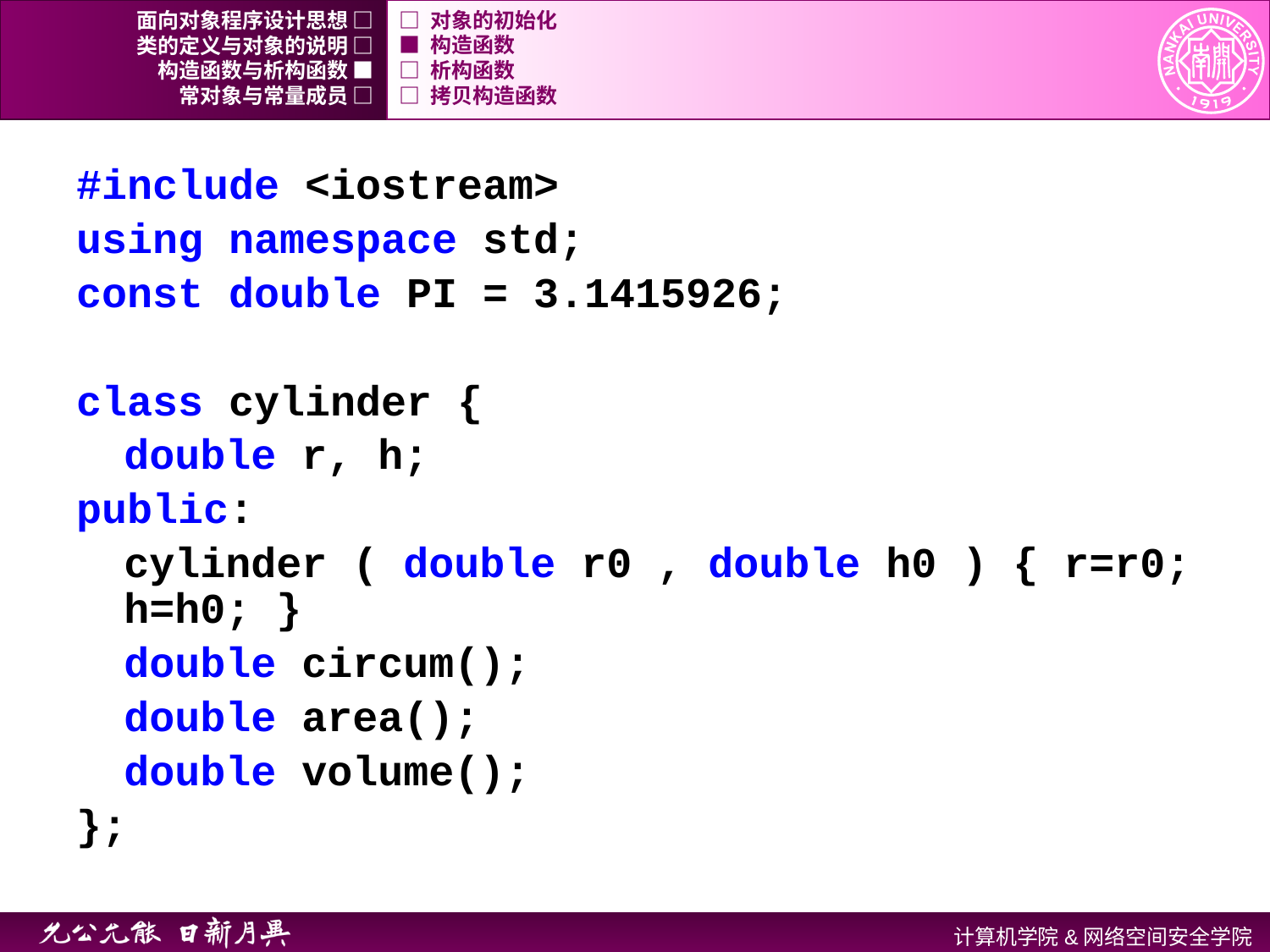

面向对象程序设计思想 □
□ 对象的初始化
类的定义与对象的说明 □
■ 构造函数
构造函数与析构函数 ■
□ 析构函数
常对象与常量成员 □

□ 拷贝构造函数
#include <iostream>
using namespace std;
const double PI = 3.1415926;

class cylinder {
	double r, h;
public:
	cylinder ( double r0 , double h0 ) { r=r0; h=h0; }
	double circum();
	double area();
	double volume();
};